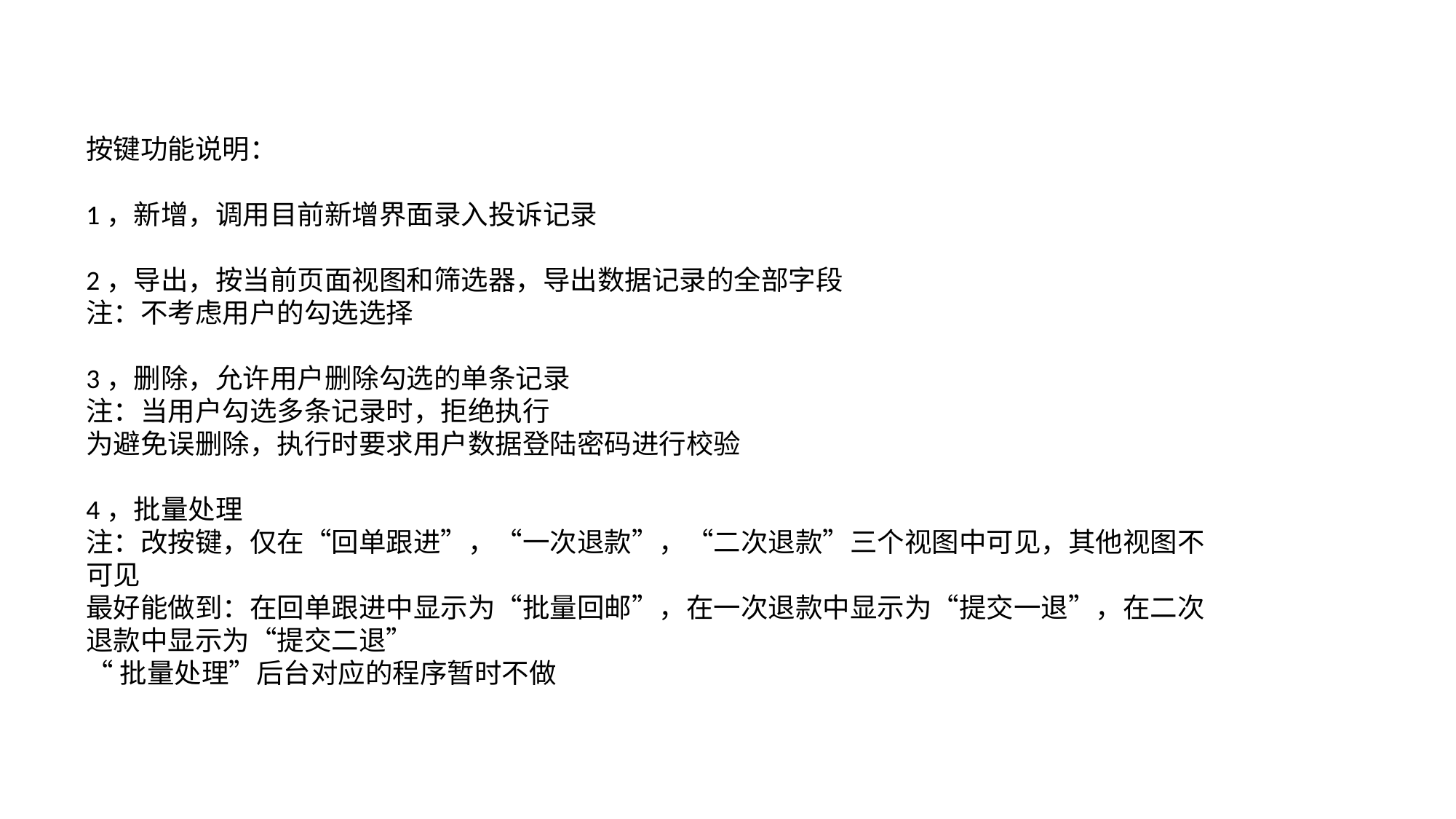

按键功能说明：

1，新增，调用目前新增界面录入投诉记录

2，导出，按当前页面视图和筛选器，导出数据记录的全部字段
注：不考虑用户的勾选选择

3，删除，允许用户删除勾选的单条记录
注：当用户勾选多条记录时，拒绝执行
为避免误删除，执行时要求用户数据登陆密码进行校验

4，批量处理
注：改按键，仅在“回单跟进”，“一次退款”，“二次退款”三个视图中可见，其他视图不可见
最好能做到：在回单跟进中显示为“批量回邮”，在一次退款中显示为“提交一退”，在二次退款中显示为“提交二退”
“批量处理”后台对应的程序暂时不做